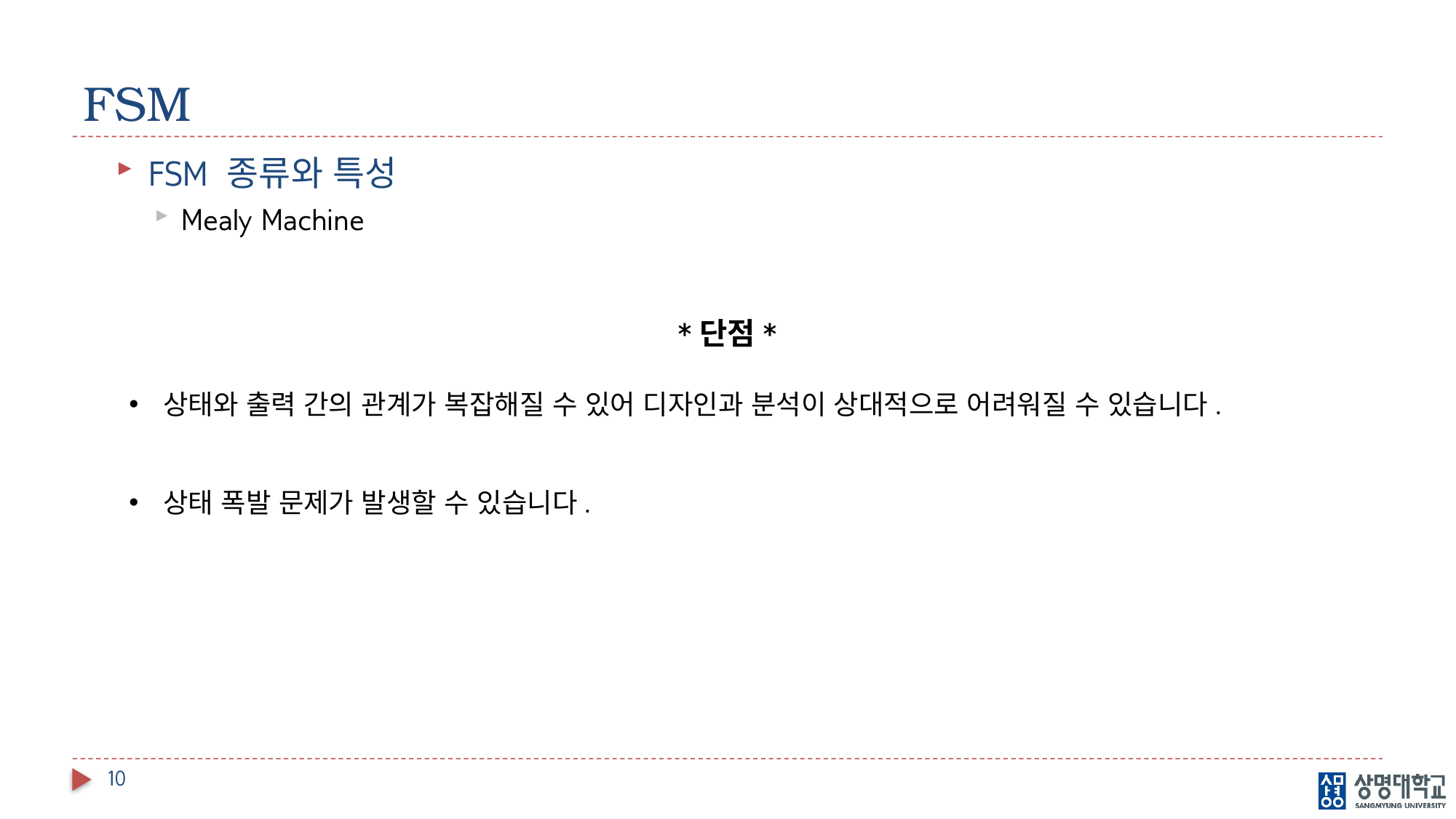

# FSM

FSM 종류와 특성
Mealy Machine

*단점*

상태와 출력 간의 관계가 복잡해질 수 있어 디자인과 분석이 상대적으로 어려워질 수 있습니다.

상태 폭발 문제가 발생할 수 있습니다.

10